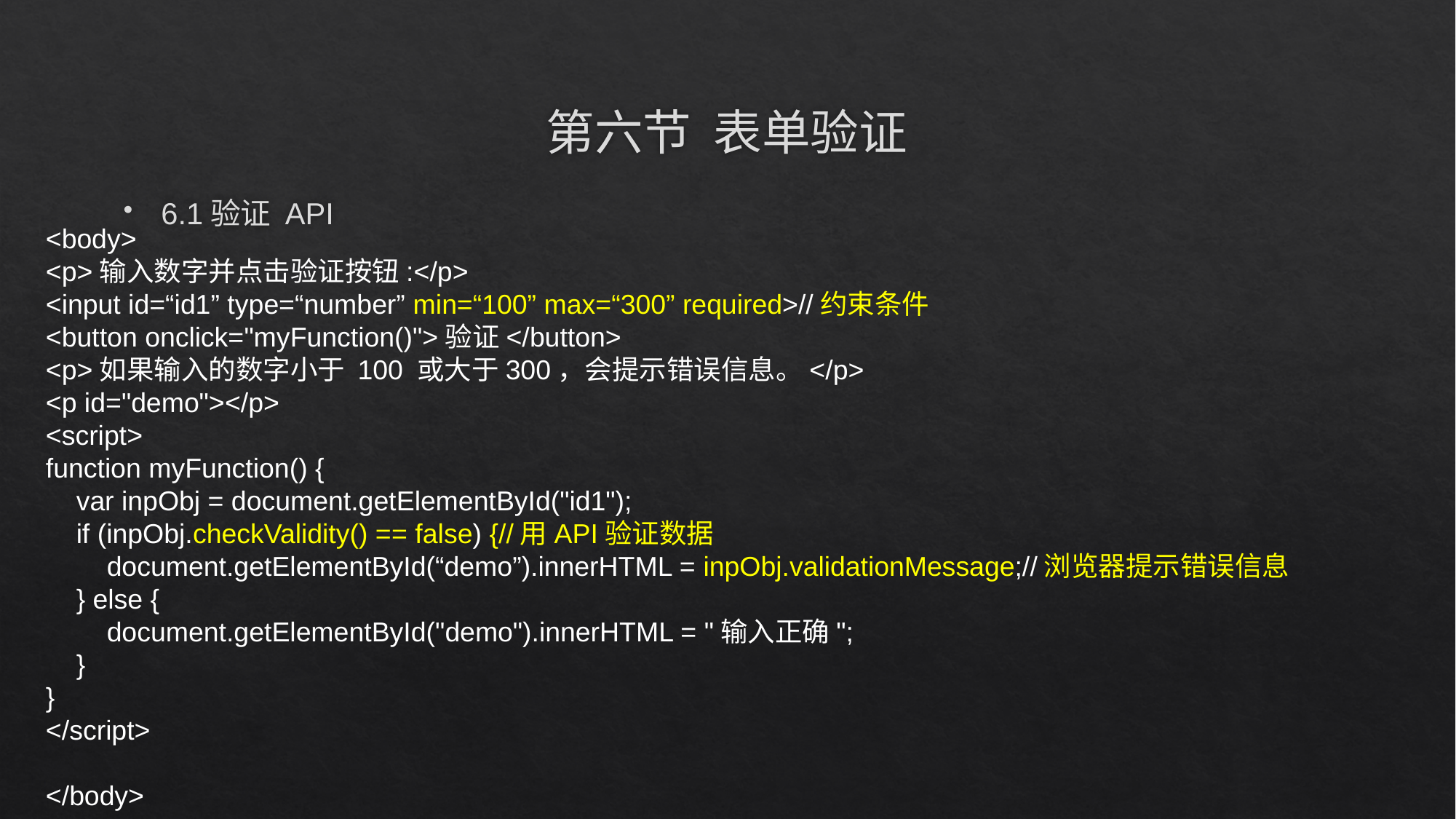

# 第六节  表单验证
6.1验证 API

<body>
<p>输入数字并点击验证按钮:</p>
<input id=“id1” type=“number” min=“100” max=“300” required>//约束条件
<button onclick="myFunction()">验证</button>
<p>如果输入的数字小于 100 或大于300，会提示错误信息。</p>
<p id="demo"></p>
<script>
function myFunction() {
    var inpObj = document.getElementById("id1");
    if (inpObj.checkValidity() == false) {//用API验证数据
        document.getElementById(“demo”).innerHTML = inpObj.validationMessage;//浏览器提示错误信息
    } else {
        document.getElementById("demo").innerHTML = "输入正确";
    }
}
</script>

</body>